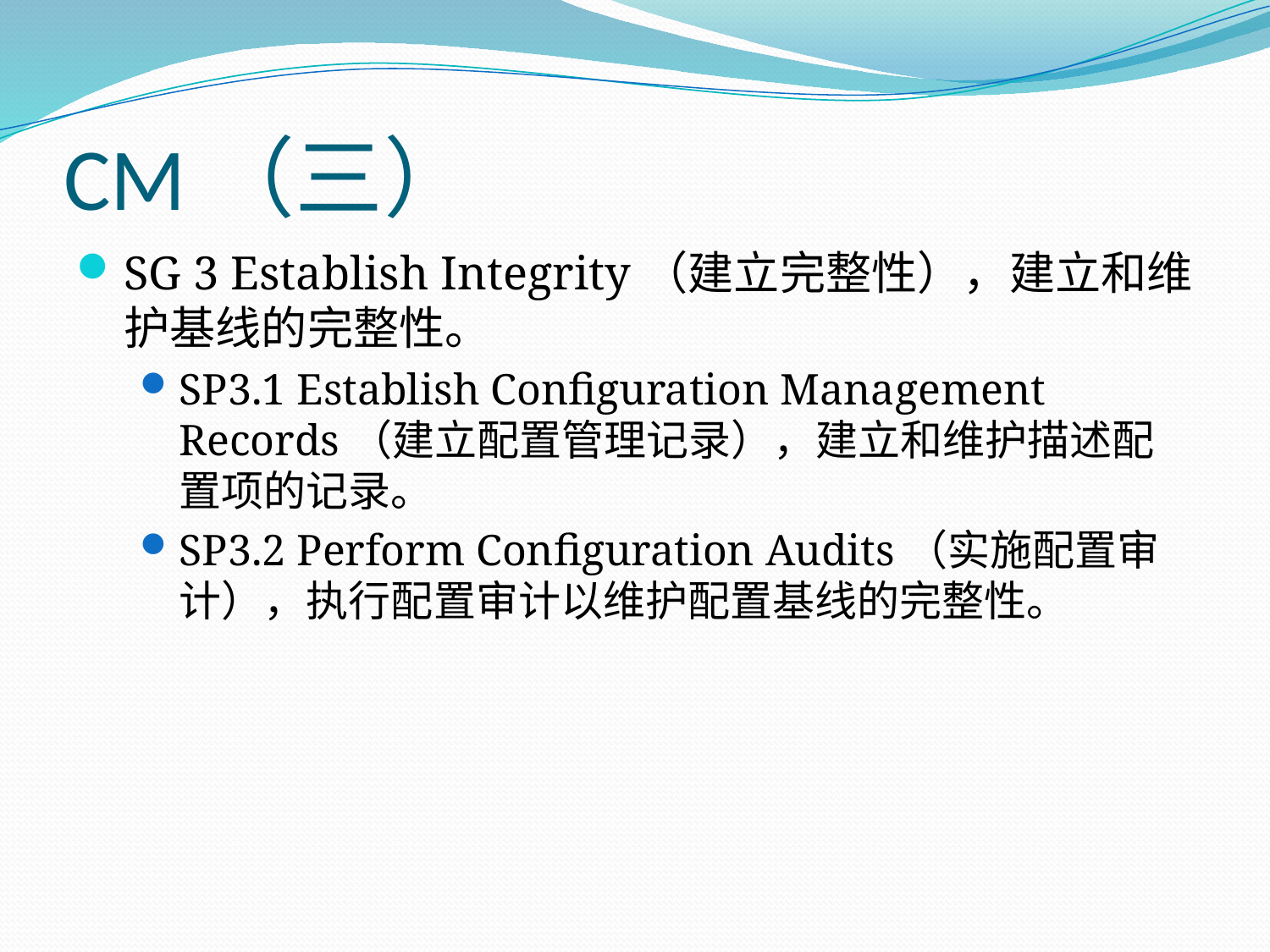

# CM（三）
SG 3 Establish Integrity（建立完整性），建立和维护基线的完整性。
SP3.1 Establish Configuration Management Records（建立配置管理记录），建立和维护描述配置项的记录。
SP3.2 Perform Configuration Audits（实施配置审计），执行配置审计以维护配置基线的完整性。